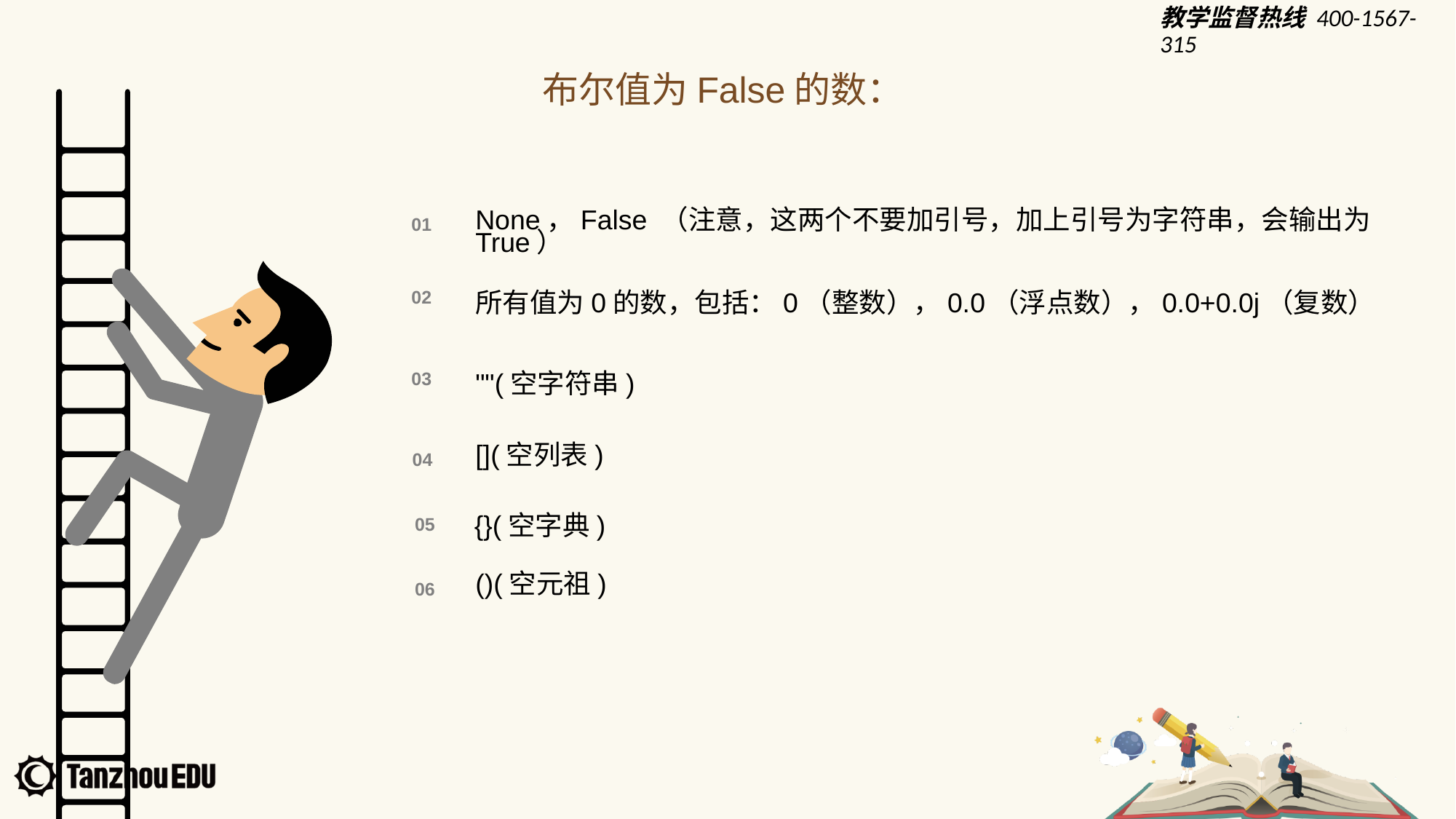

布尔值为False的数：

None，False （注意，这两个不要加引号，加上引号为字符串，会输出为True）
01
所有值为0的数，包括：0（整数），0.0（浮点数），0.0+0.0j（复数）
02
""(空字符串)
03
[](空列表)

04
05
{}(空字典)

()(空元祖)

06